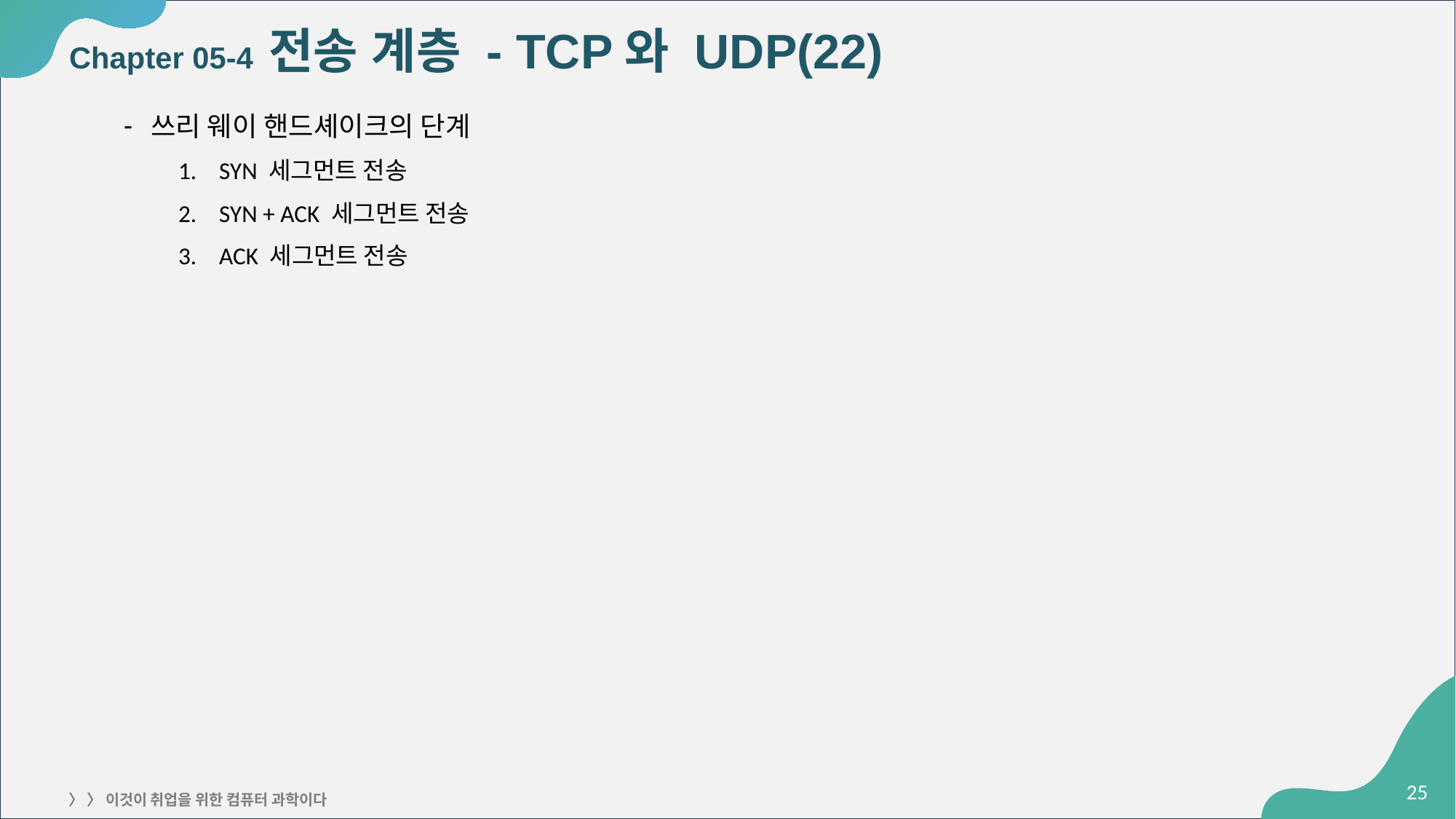

# Chapter 05-4 전송 계층 - TCP와 UDP(22)
쓰리 웨이 핸드셰이크의 단계
SYN 세그먼트 전송
SYN + ACK 세그먼트 전송
ACK 세그먼트 전송
25
〉 〉 이것이 취업을 위한 컴퓨터 과학이다